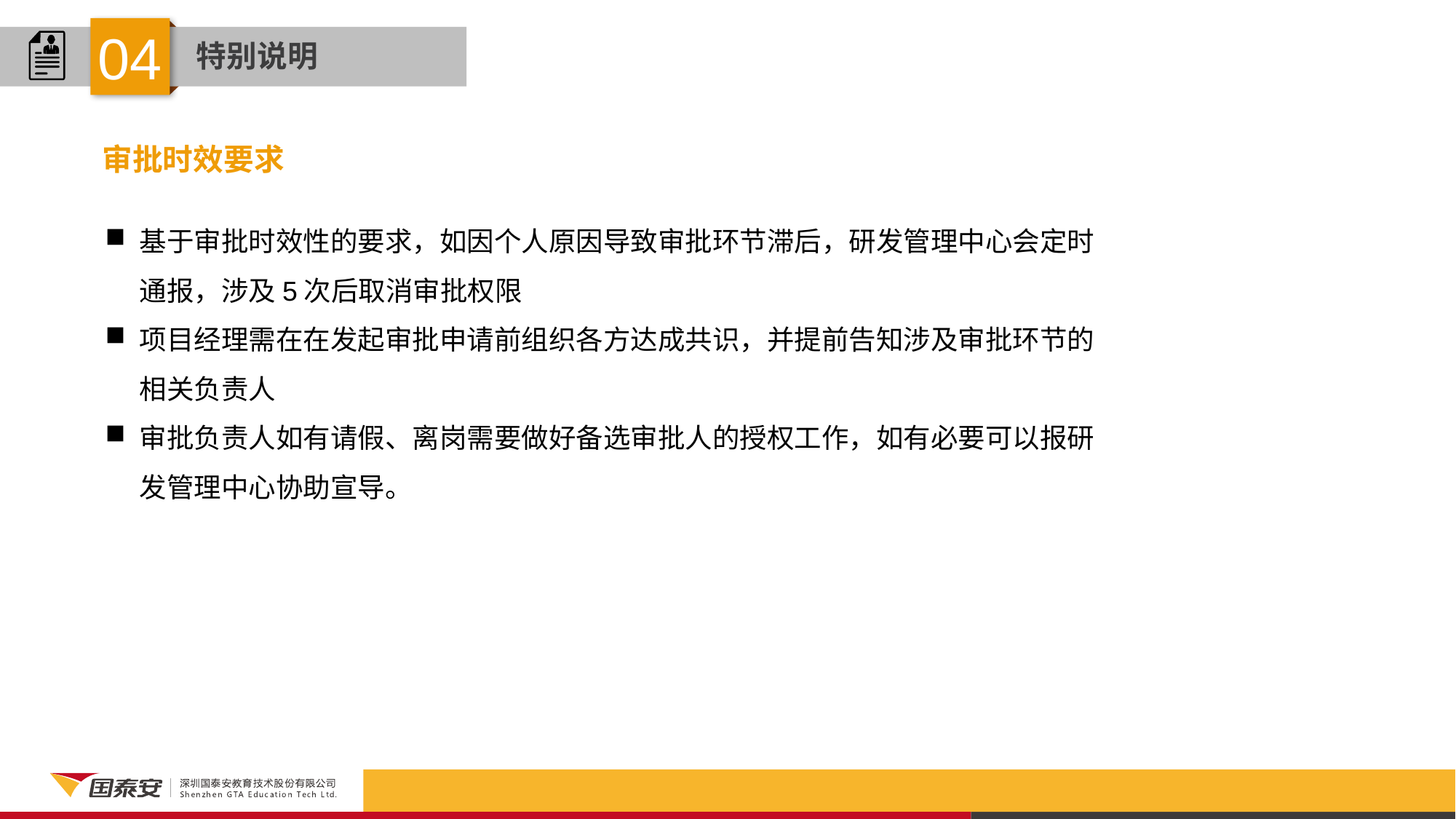

04

特别说明

审批时效要求
基于审批时效性的要求，如因个人原因导致审批环节滞后，研发管理中心会定时通报，涉及5次后取消审批权限
项目经理需在在发起审批申请前组织各方达成共识，并提前告知涉及审批环节的相关负责人
审批负责人如有请假、离岗需要做好备选审批人的授权工作，如有必要可以报研发管理中心协助宣导。